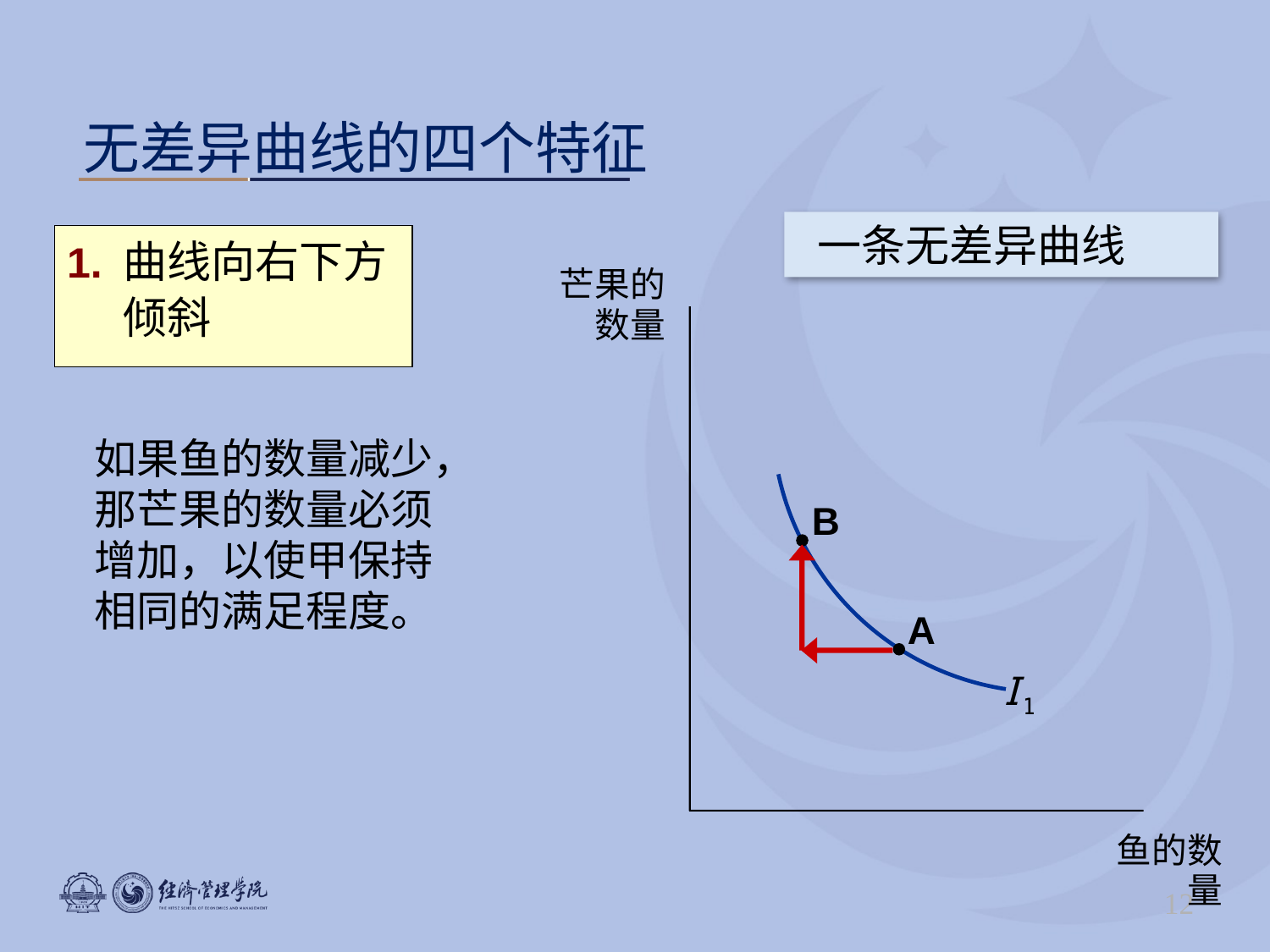

# 无差异曲线的四个特征
 一条无差异曲线
1.	曲线向右下方倾斜
芒果的数量

B

A

I1
如果鱼的数量减少，那芒果的数量必须增加，以使甲保持相同的满足程度。
鱼的数量